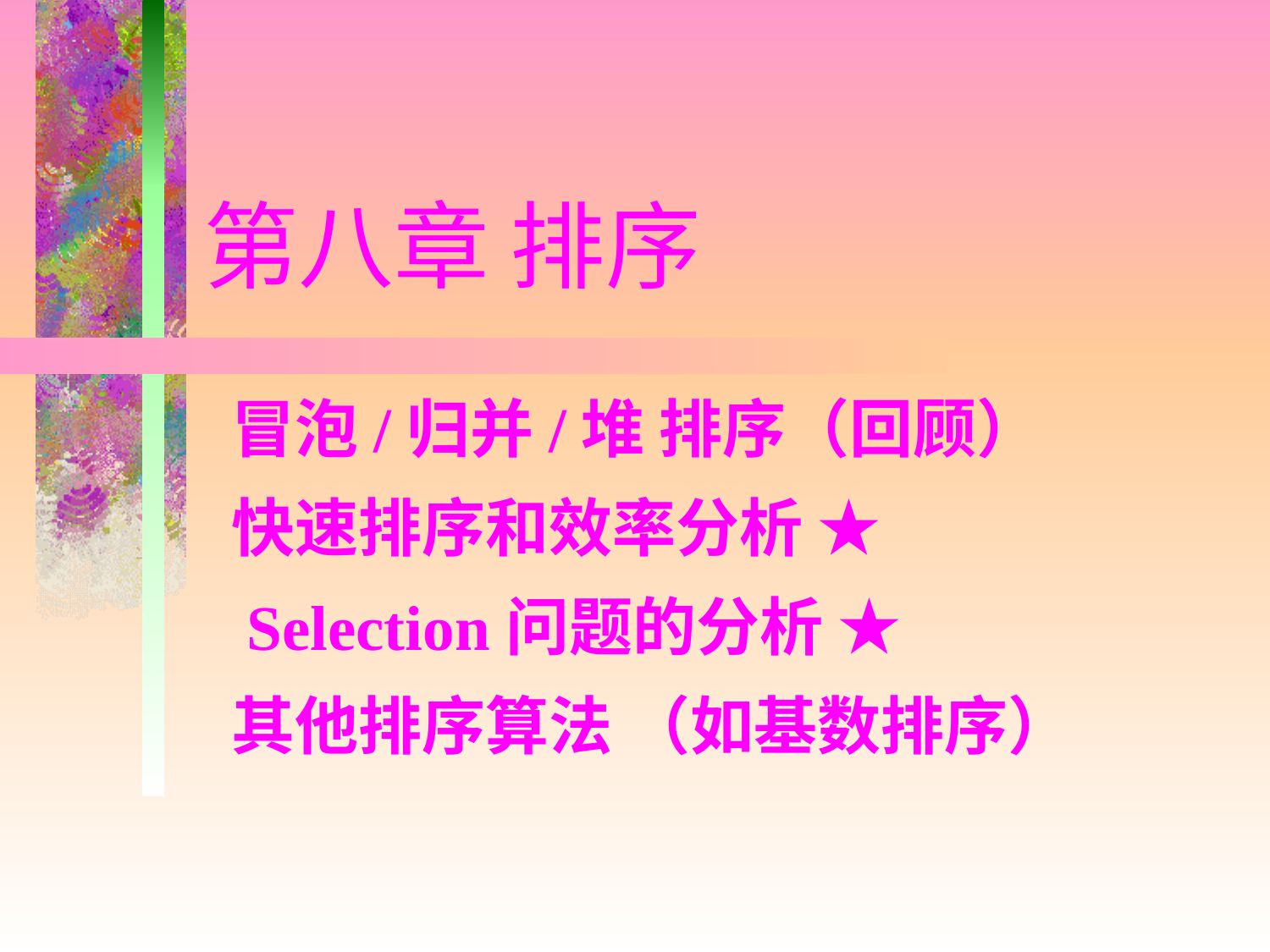

# 第八章 排序 冒泡/归并/堆 排序（回顾） 快速排序和效率分析 ★ Selection问题的分析 ★ 其他排序算法 （如基数排序）